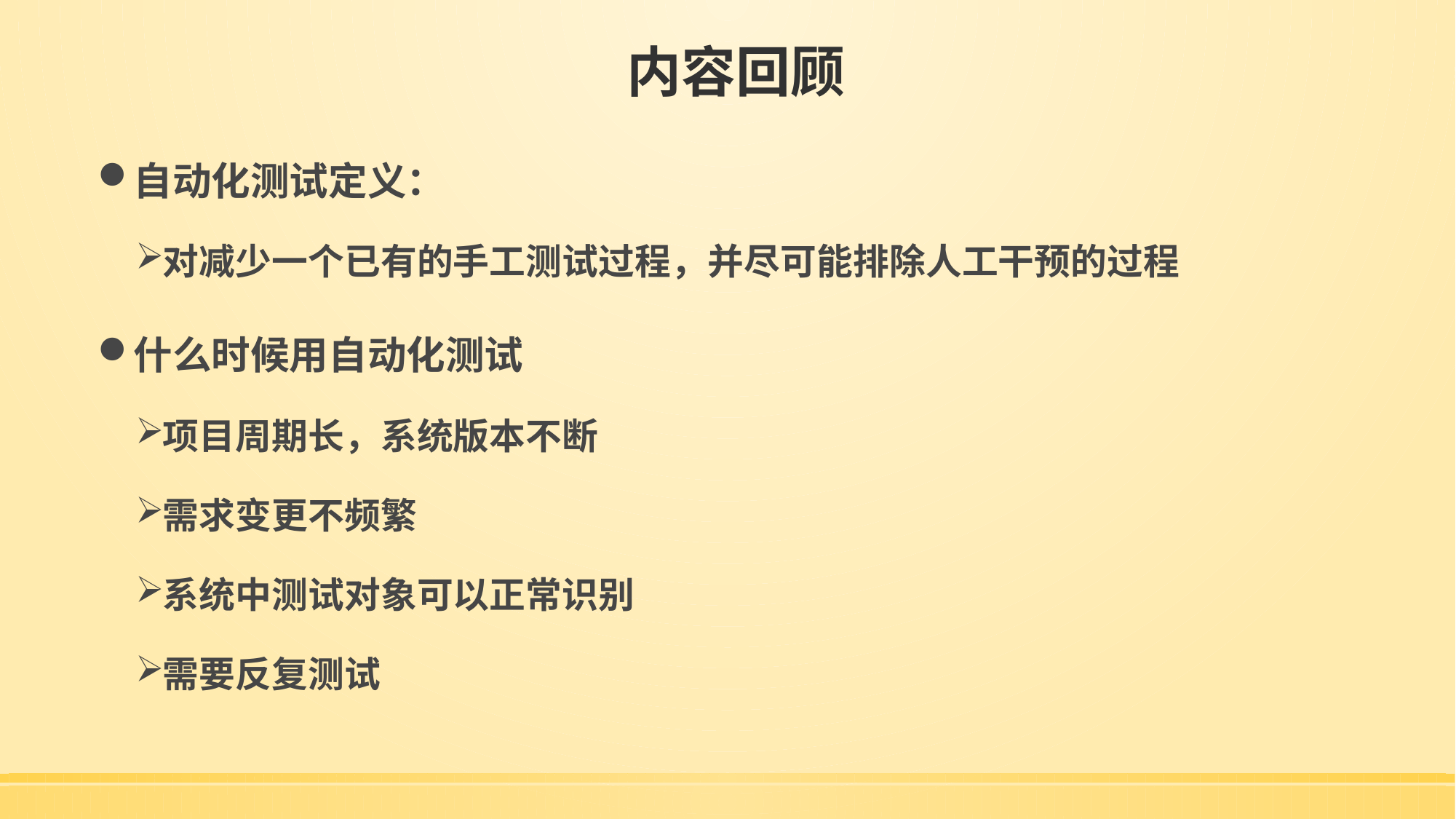

# 内容回顾
自动化测试定义：
对减少一个已有的手工测试过程，并尽可能排除人工干预的过程
什么时候用自动化测试
项目周期长，系统版本不断
需求变更不频繁
系统中测试对象可以正常识别
需要反复测试